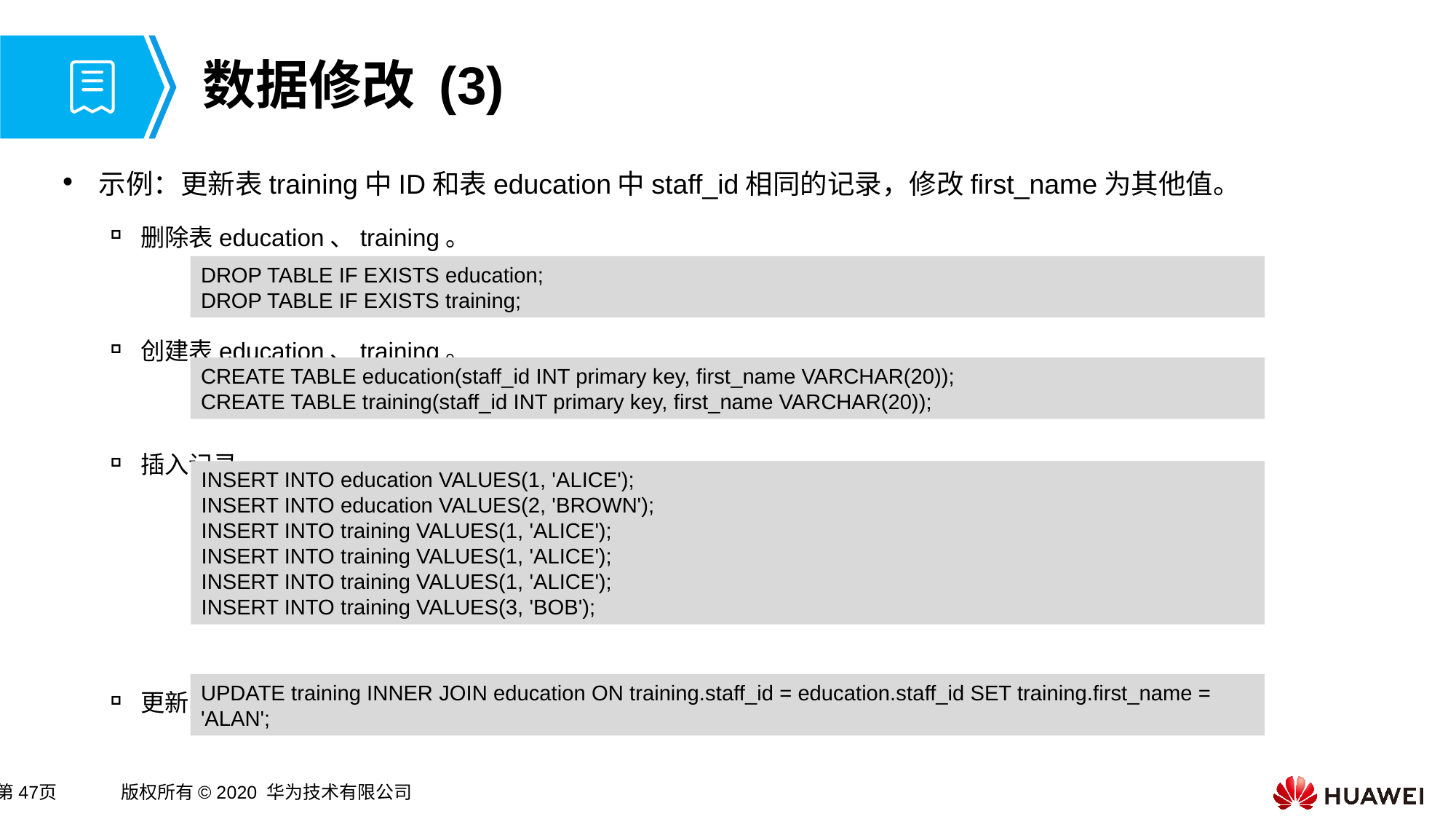

# 数据修改 (3)
示例：更新表training中ID和表education中staff_id相同的记录，修改first_name为其他值。
删除表education、training。

创建表education、training。

插入记录。

更新表training中staff_id和表education中staff_id相同的记录的first_name字段。

DROP TABLE IF EXISTS education;
DROP TABLE IF EXISTS training;
CREATE TABLE education(staff_id INT primary key, first_name VARCHAR(20));
CREATE TABLE training(staff_id INT primary key, first_name VARCHAR(20));
INSERT INTO education VALUES(1, 'ALICE');
INSERT INTO education VALUES(2, 'BROWN');
INSERT INTO training VALUES(1, 'ALICE');
INSERT INTO training VALUES(1, 'ALICE');
INSERT INTO training VALUES(1, 'ALICE');
INSERT INTO training VALUES(3, 'BOB');
UPDATE training INNER JOIN education ON training.staff_id = education.staff_id SET training.first_name = 'ALAN';